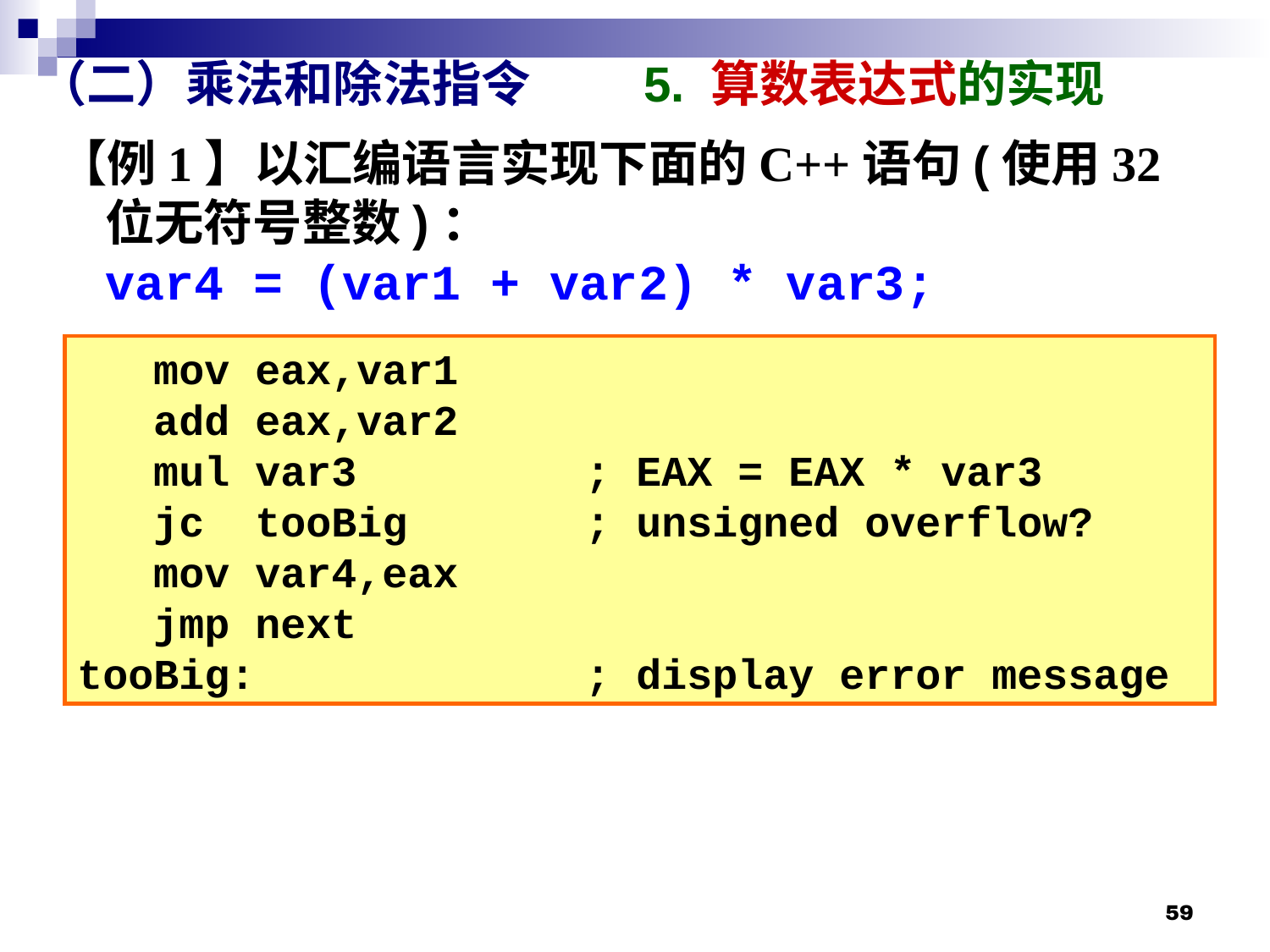

# （二）乘法和除法指令         5. 算数表达式的实现
【例1】以汇编语言实现下面的C++语句(使用32位无符号整数)：
var4 = (var1 + var2) * var3;
   mov eax,var1
   add eax,var2
   mul var3		; EAX = EAX * var3
   jc  tooBig		; unsigned overflow?
   mov var4,eax
   jmp next
tooBig:			; display error message
59